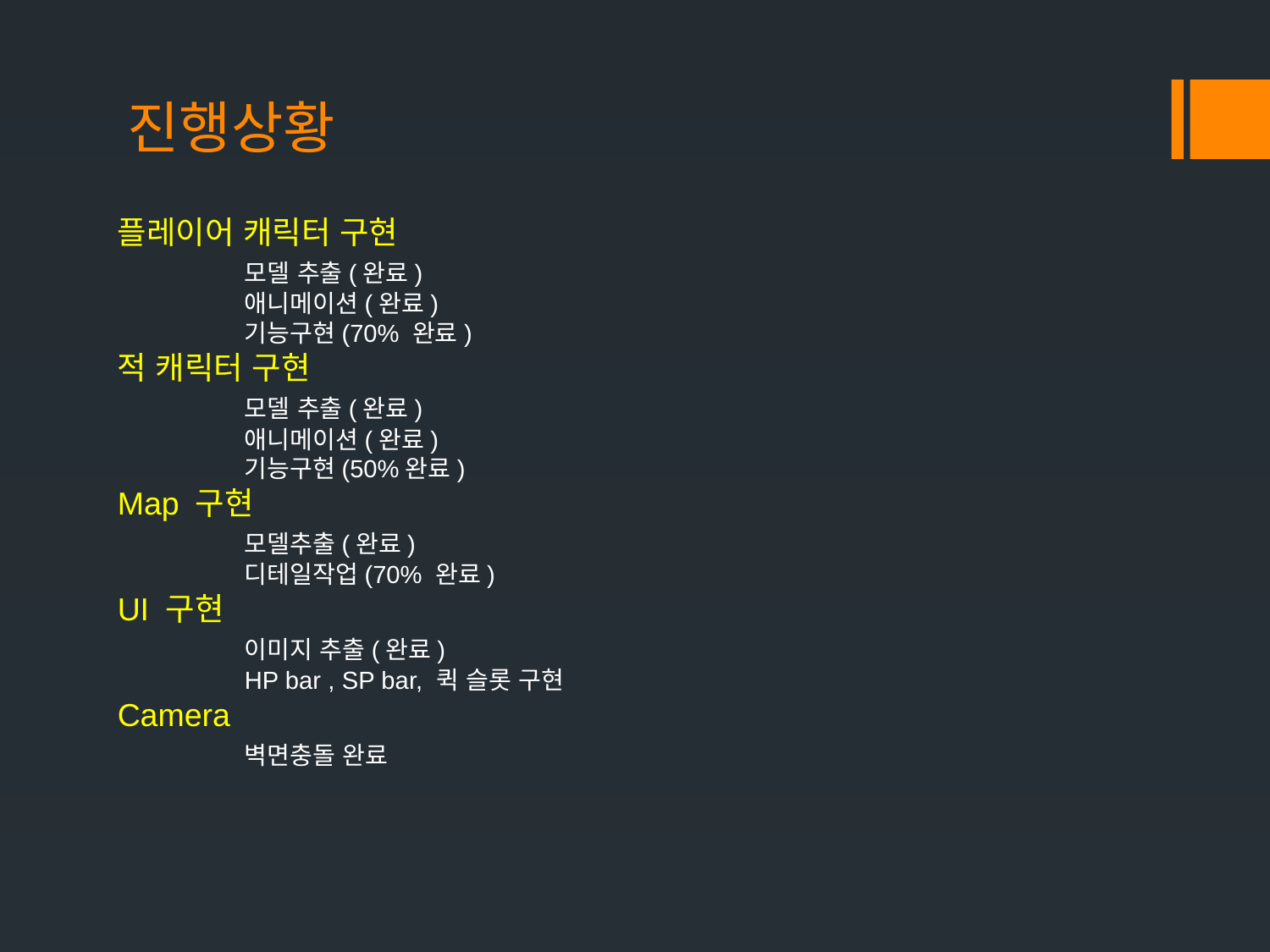

진행상황
플레이어 캐릭터 구현
	모델 추출(완료)
	애니메이션(완료)
	기능구현(70% 완료)
적 캐릭터 구현
	모델 추출(완료)
	애니메이션(완료)
	기능구현(50%완료)
Map 구현
	모델추출(완료)
	디테일작업(70% 완료)
UI 구현
	이미지 추출(완료)
	HP bar , SP bar, 퀵 슬롯 구현
Camera
	벽면충돌 완료